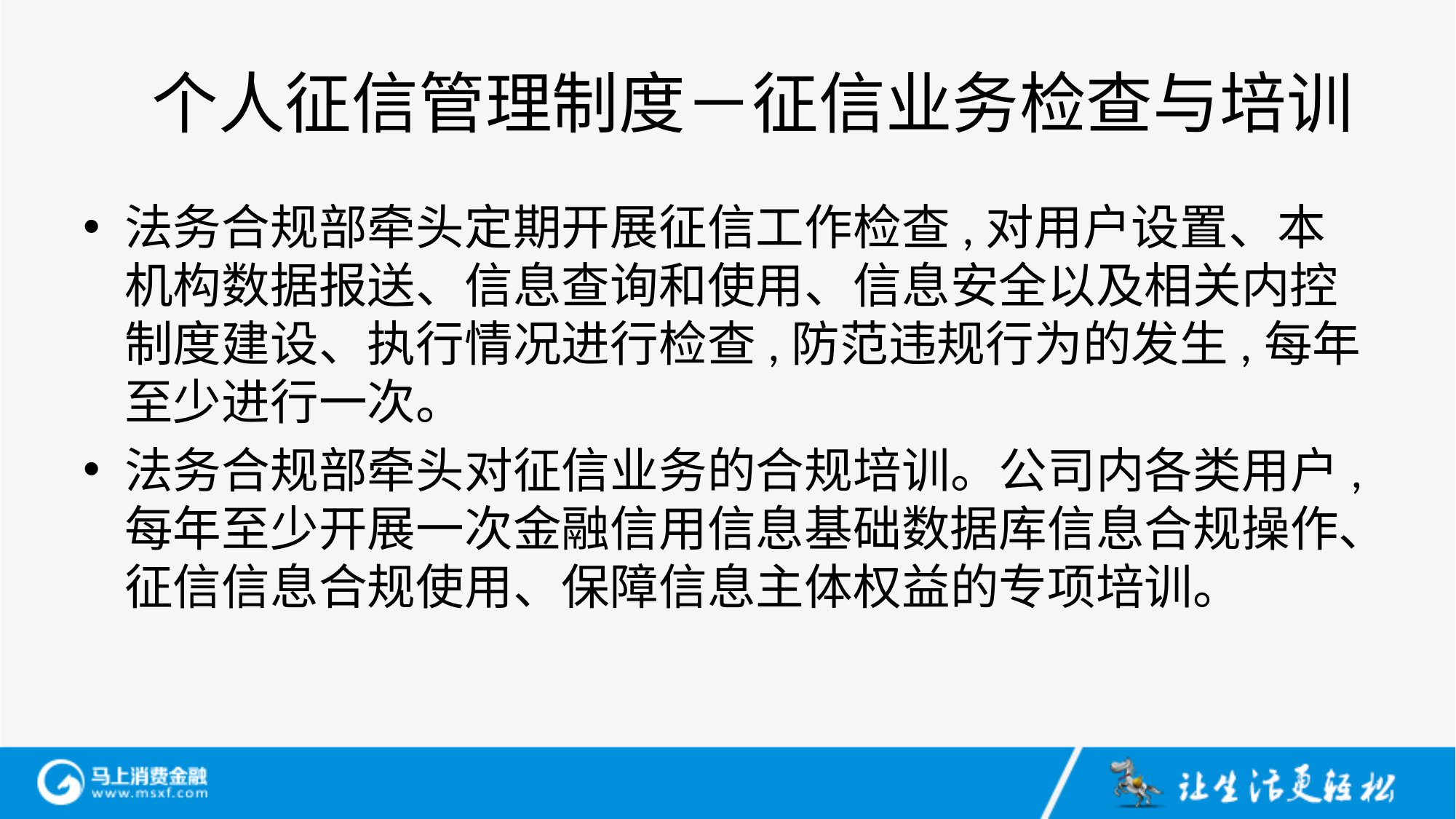

# 个人征信管理制度－征信业务检查与培训
法务合规部牵头定期开展征信工作检查,对用户设置、本机构数据报送、信息查询和使用、信息安全以及相关内控制度建设、执行情况进行检查,防范违规行为的发生,每年至少进行一次。
法务合规部牵头对征信业务的合规培训。公司内各类用户,每年至少开展一次金融信用信息基础数据库信息合规操作、征信信息合规使用、保障信息主体权益的专项培训。